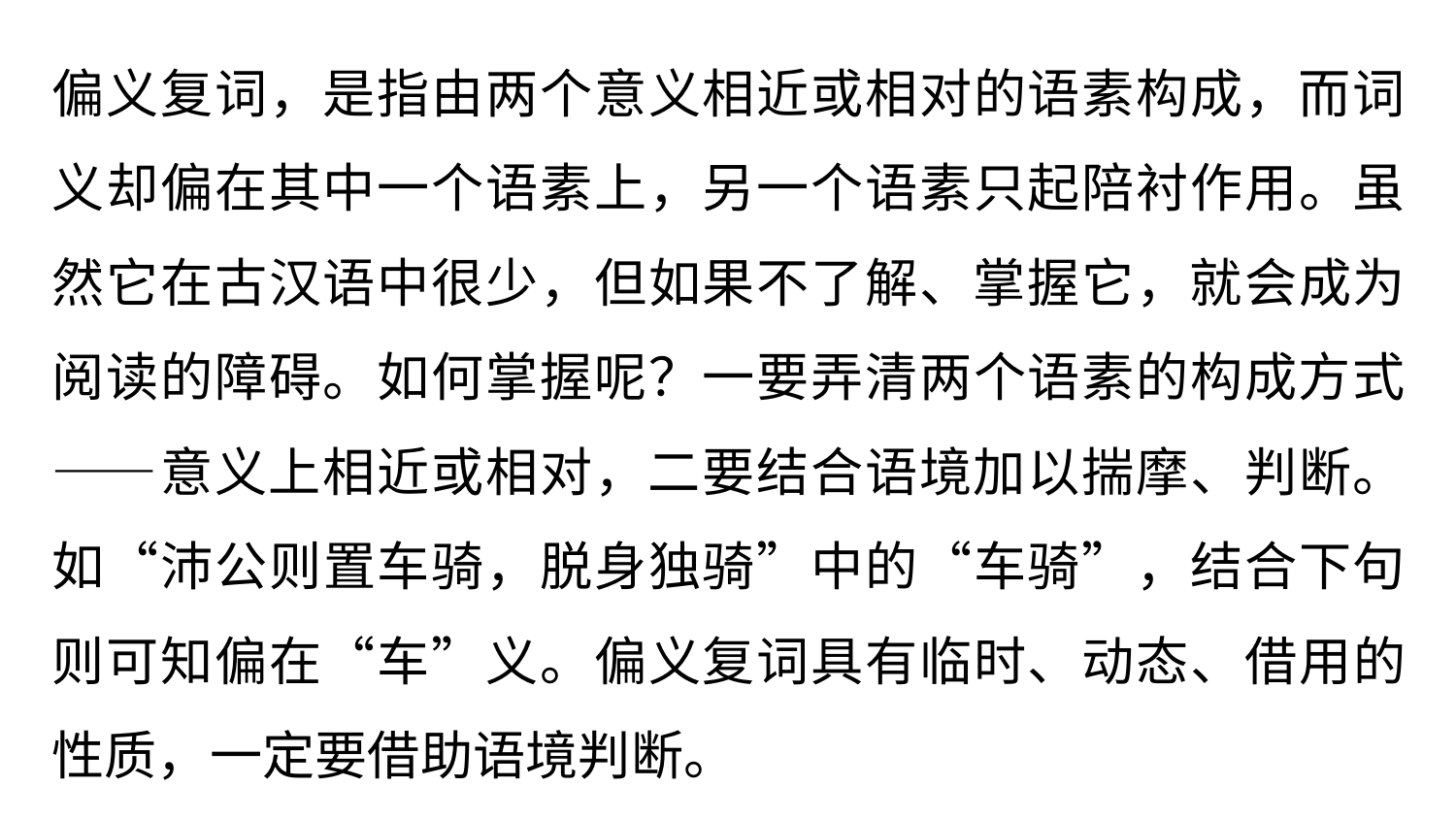

偏义复词，是指由两个意义相近或相对的语素构成，而词义却偏在其中一个语素上，另一个语素只起陪衬作用。虽然它在古汉语中很少，但如果不了解、掌握它，就会成为阅读的障碍。如何掌握呢？一要弄清两个语素的构成方式——意义上相近或相对，二要结合语境加以揣摩、判断。如“沛公则置车骑，脱身独骑”中的“车骑”，结合下句则可知偏在“车”义。偏义复词具有临时、动态、借用的性质，一定要借助语境判断。